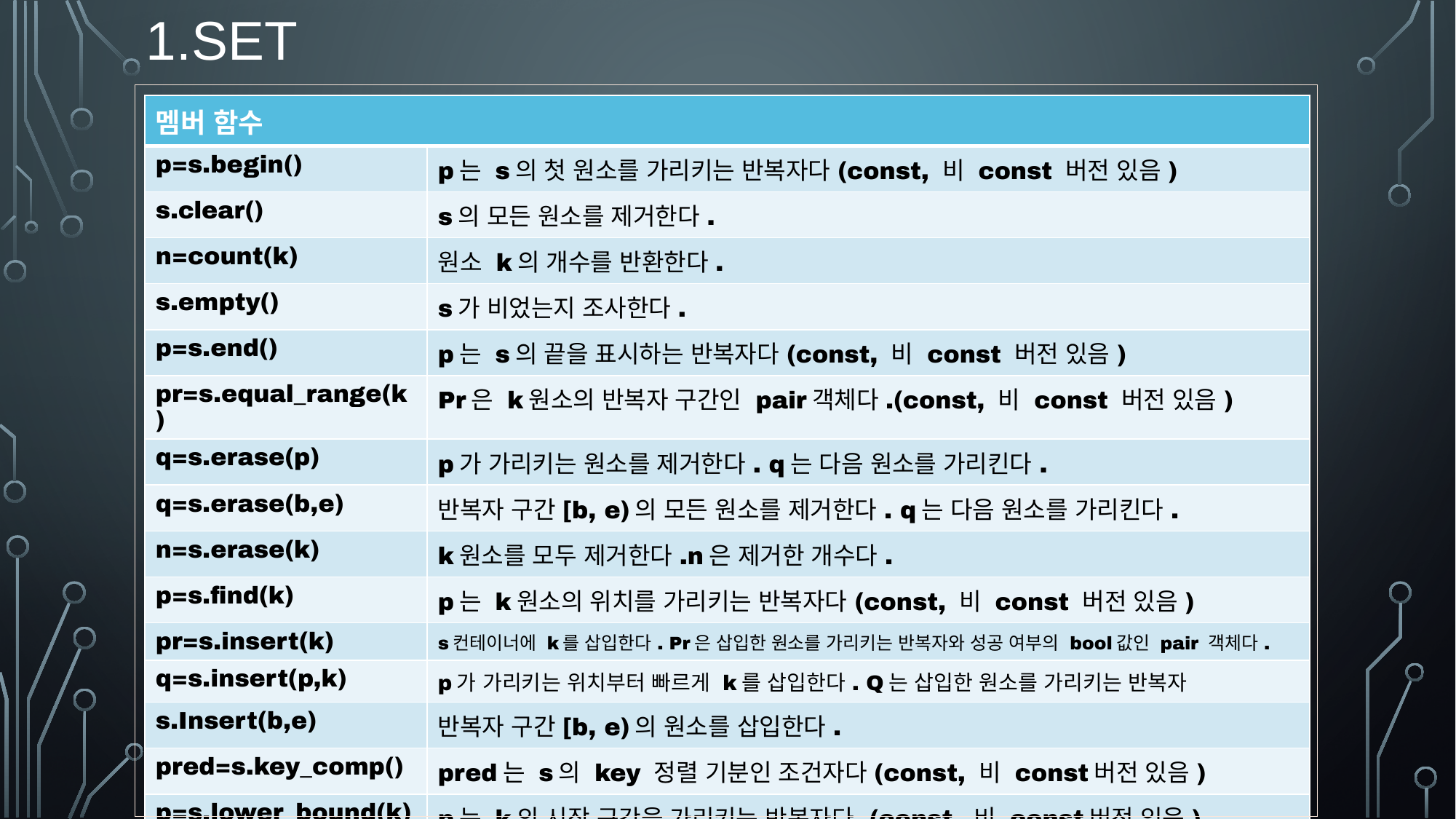

# 1.set

| 멤버 함수 |  |
| --- | --- |
| p=s.begin() | p는 s의 첫 원소를 가리키는 반복자다(const, 비 const 버전 있음) |
| s.clear() | s의 모든 원소를 제거한다. |
| n=count(k) | 원소 k의 개수를 반환한다. |
| s.empty() | s가 비었는지 조사한다. |
| p=s.end() | p는 s의 끝을 표시하는 반복자다(const, 비 const 버전 있음) |
| pr=s.equal\_range(k) | Pr은 k원소의 반복자 구간인 pair객체다.(const, 비 const 버전 있음) |
| q=s.erase(p) | p가 가리키는 원소를 제거한다. q는 다음 원소를 가리킨다. |
| q=s.erase(b,e) | 반복자 구간[b, e)의 모든 원소를 제거한다. q는 다음 원소를 가리킨다. |
| n=s.erase(k) | k원소를 모두 제거한다.n은 제거한 개수다. |
| p=s.find(k) | p는 k원소의 위치를 가리키는 반복자다(const, 비 const 버전 있음) |
| pr=s.insert(k) | s컨테이너에 k를 삽입한다. Pr은 삽입한 원소를 가리키는 반복자와 성공 여부의 bool값인 pair 객체다. |
| q=s.insert(p,k) | p가 가리키는 위치부터 빠르게 k를 삽입한다. Q는 삽입한 원소를 가리키는 반복자 |
| s.Insert(b,e) | 반복자 구간[b, e)의 원소를 삽입한다. |
| pred=s.key\_comp() | pred는 s의 key 정렬 기분인 조건자다(const, 비 const버전 있음) |
| p=s.lower\_bound(k) | p는 k의 시작 구간을 가리키는 반복자다.(const, 비 const버전 있음) |
| n=s\_max\_size() | n는 s가 담을 수 있는 최대 원소의 개수다(메모리 크기) |